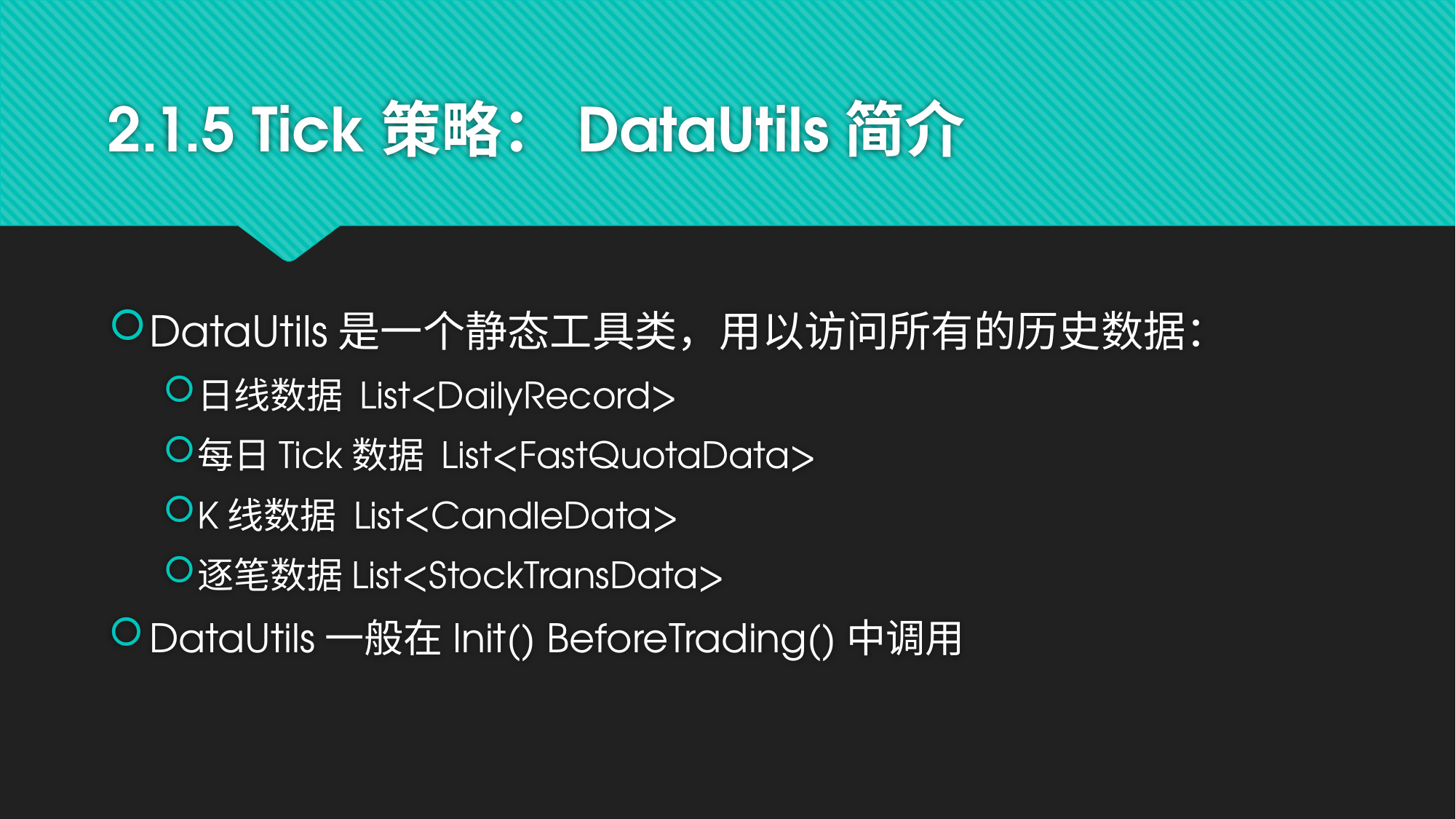

# 2.1.5 Tick策略：DataUtils简介
DataUtils是一个静态工具类，用以访问所有的历史数据：
日线数据 List<DailyRecord>
每日Tick数据 List<FastQuotaData>
K线数据 List<CandleData>
逐笔数据List<StockTransData>
DataUtils一般在Init() BeforeTrading()中调用